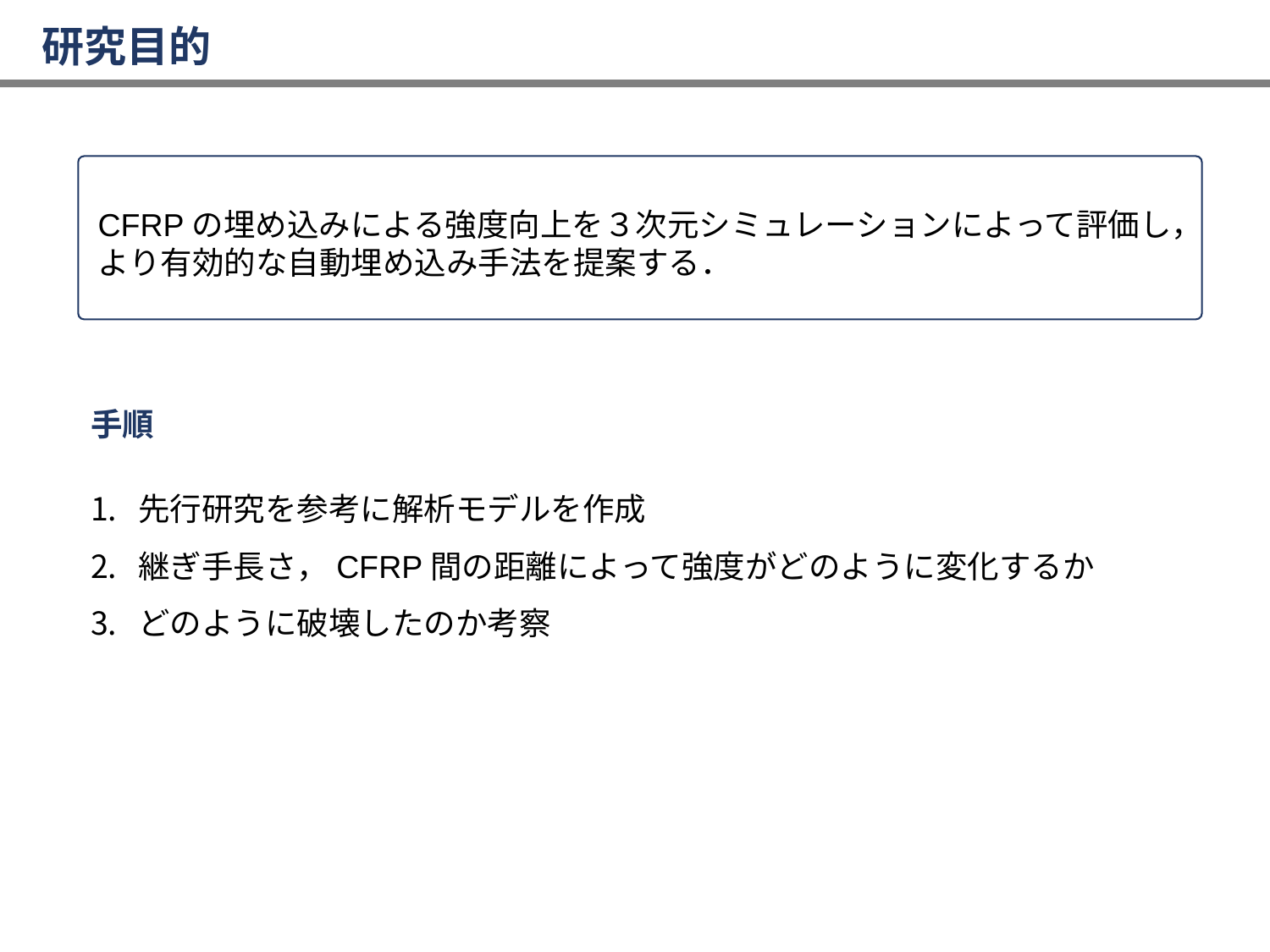

研究目的

CFRPの埋め込みによる強度向上を３次元シミュレーションによって評価し，
より有効的な自動埋め込み手法を提案する．
手順
先行研究を参考に解析モデルを作成
継ぎ手長さ，CFRP間の距離によって強度がどのように変化するか
どのように破壊したのか考察